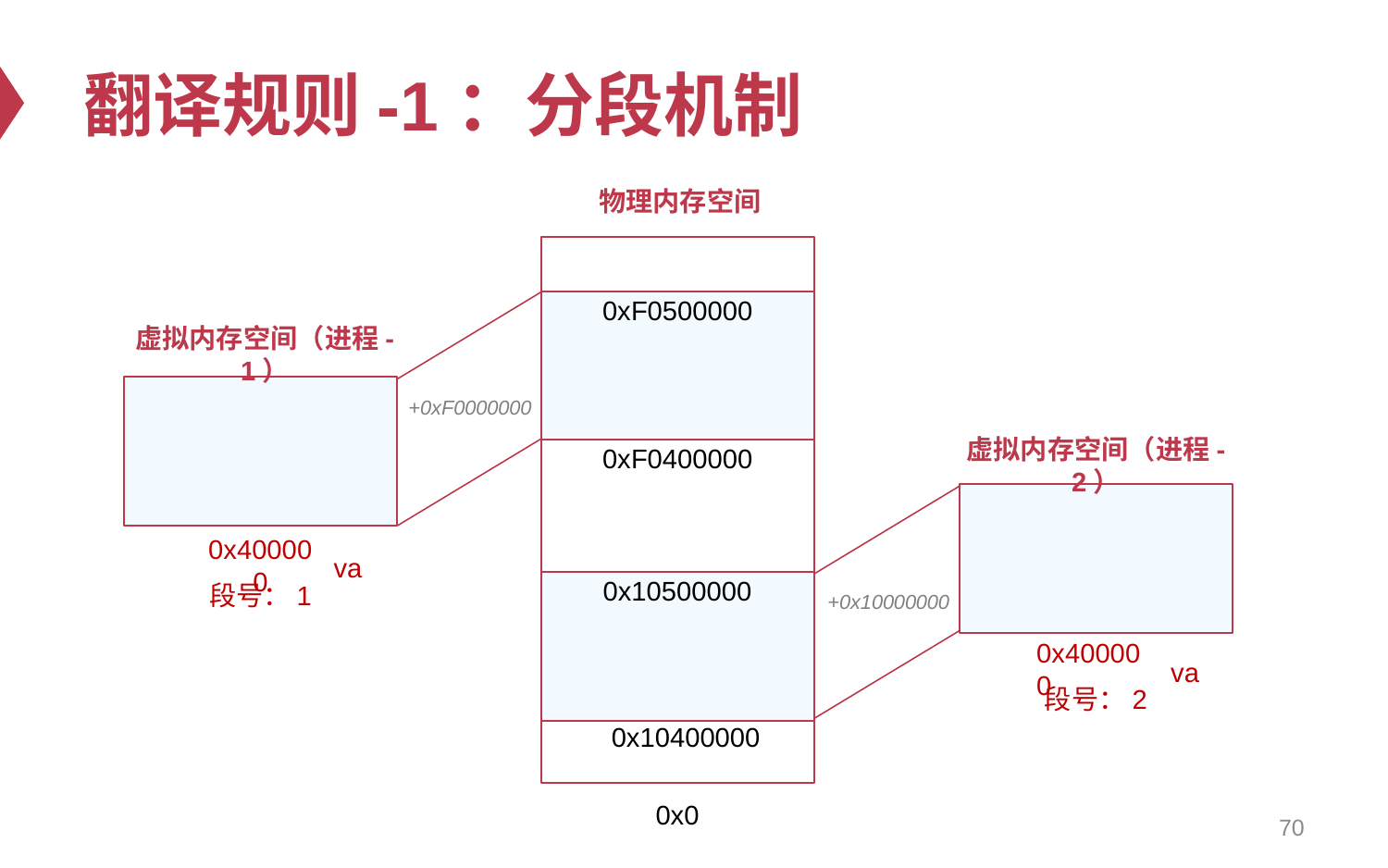

# 翻译规则-1：分段机制
物理内存空间

0xF0500000

虚拟内存空间（进程-1）

+0xF0000000
虚拟内存空间（进程-2）
0xF0400000

0x400000
va
0x10500000
段号：1

+0x10000000
0x400000
va
段号：2
0x10400000
0x0
70